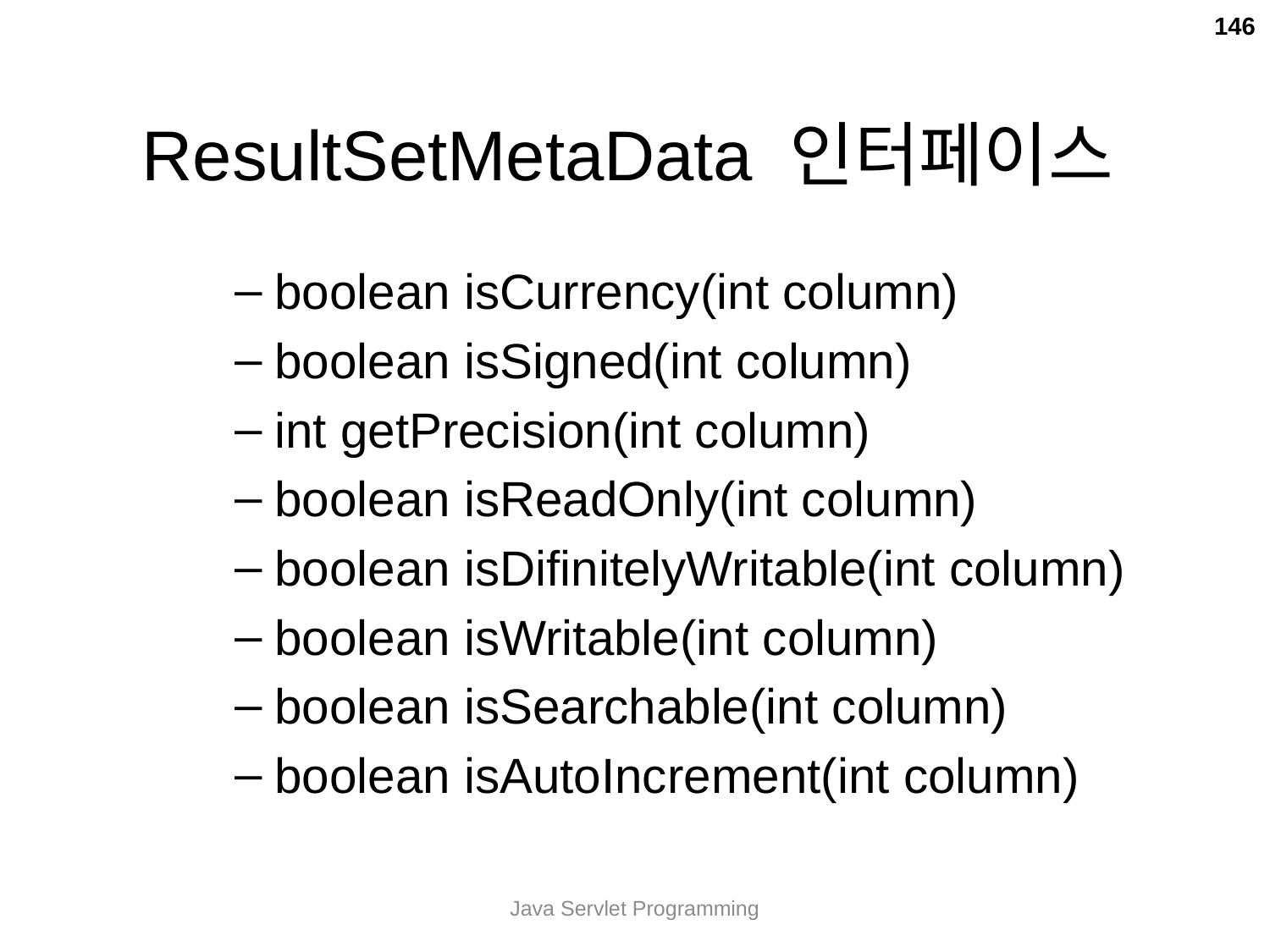

146
# ResultSetMetaData 인터페이스
boolean isCurrency(int column)
boolean isSigned(int column)
int getPrecision(int column)
boolean isReadOnly(int column)
boolean isDifinitelyWritable(int column)
boolean isWritable(int column)
boolean isSearchable(int column)
boolean isAutoIncrement(int column)
Java Servlet Programming